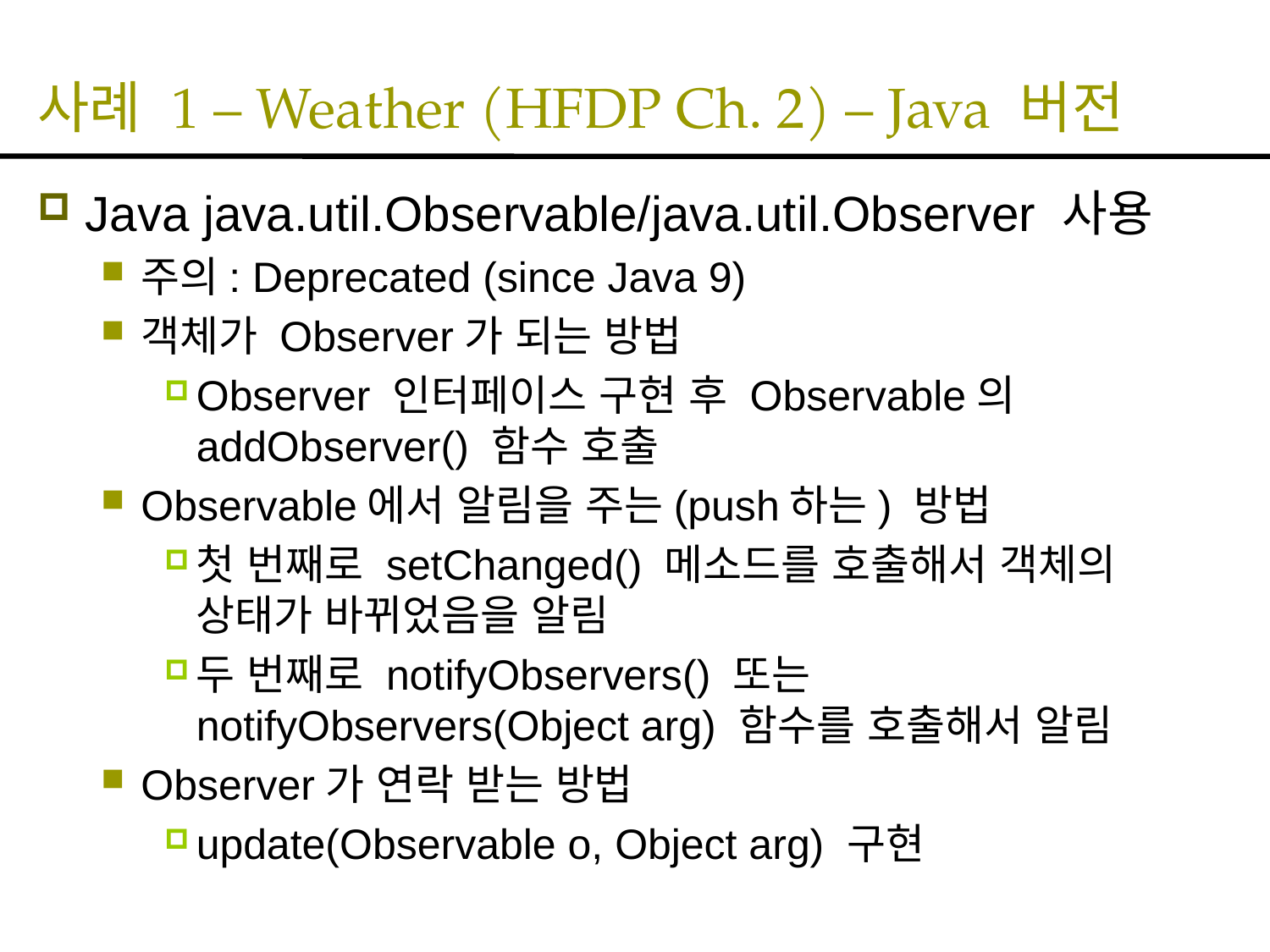

# 사례 1 – Weather (HFDP Ch. 2) – Java 버전
Java java.util.Observable/java.util.Observer 사용
주의: Deprecated (since Java 9)
객체가 Observer가 되는 방법
Observer 인터페이스 구현 후 Observable의 addObserver() 함수 호출
Observable에서 알림을 주는(push하는) 방법
첫 번째로 setChanged() 메소드를 호출해서 객체의 상태가 바뀌었음을 알림
두 번째로 notifyObservers() 또는 notifyObservers(Object arg) 함수를 호출해서 알림
Observer가 연락 받는 방법
update(Observable o, Object arg) 구현